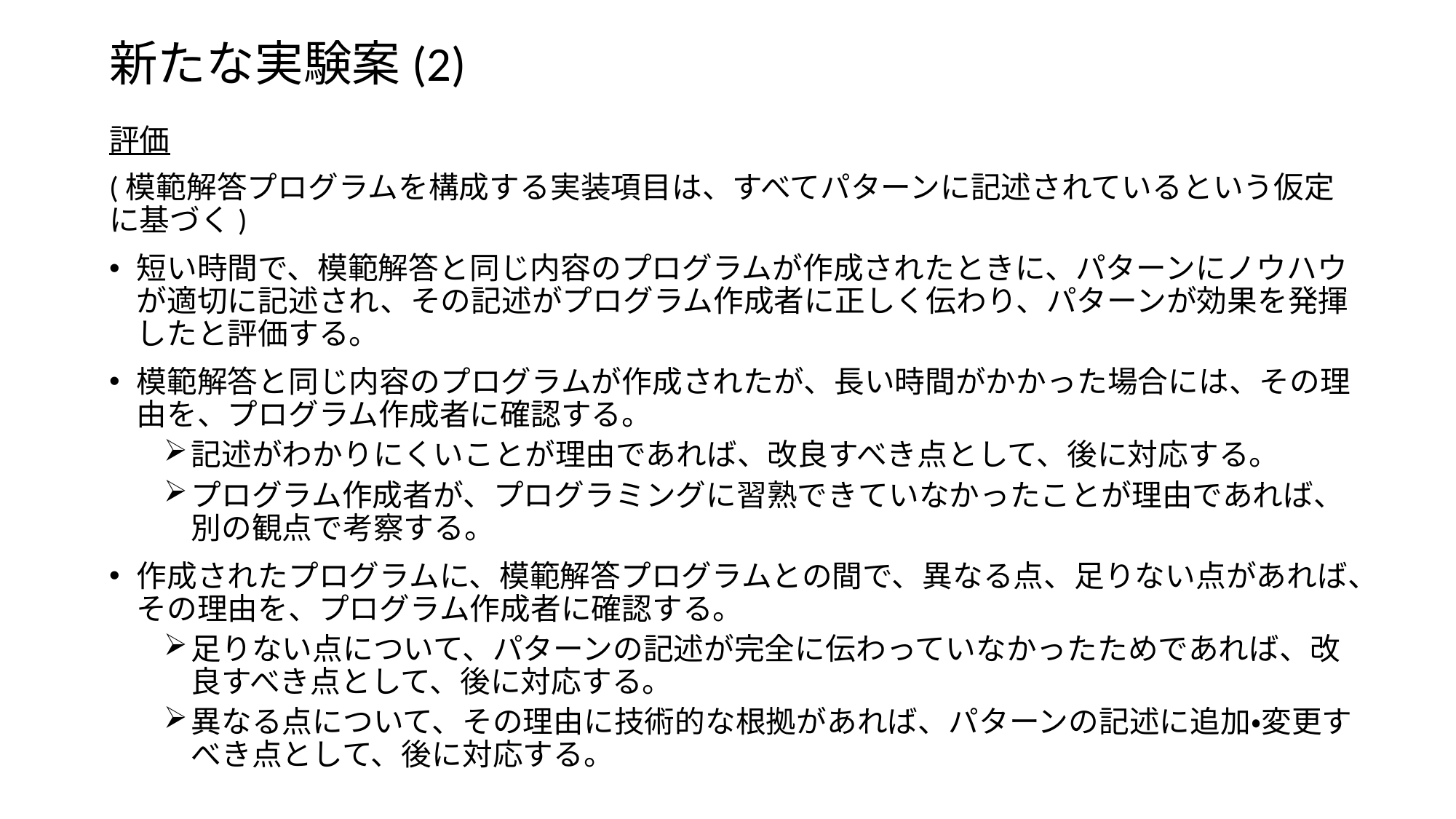

# 新たな実験案(2)
評価
(模範解答プログラムを構成する実装項目は、すべてパターンに記述されているという仮定に基づく)
短い時間で、模範解答と同じ内容のプログラムが作成されたときに、パターンにノウハウが適切に記述され、その記述がプログラム作成者に正しく伝わり、パターンが効果を発揮したと評価する。
模範解答と同じ内容のプログラムが作成されたが、長い時間がかかった場合には、その理由を、プログラム作成者に確認する。
記述がわかりにくいことが理由であれば、改良すべき点として、後に対応する。
プログラム作成者が、プログラミングに習熟できていなかったことが理由であれば、別の観点で考察する。
作成されたプログラムに、模範解答プログラムとの間で、異なる点、足りない点があれば、その理由を、プログラム作成者に確認する。
足りない点について、パターンの記述が完全に伝わっていなかったためであれば、改良すべき点として、後に対応する。
異なる点について、その理由に技術的な根拠があれば、パターンの記述に追加・変更すべき点として、後に対応する。